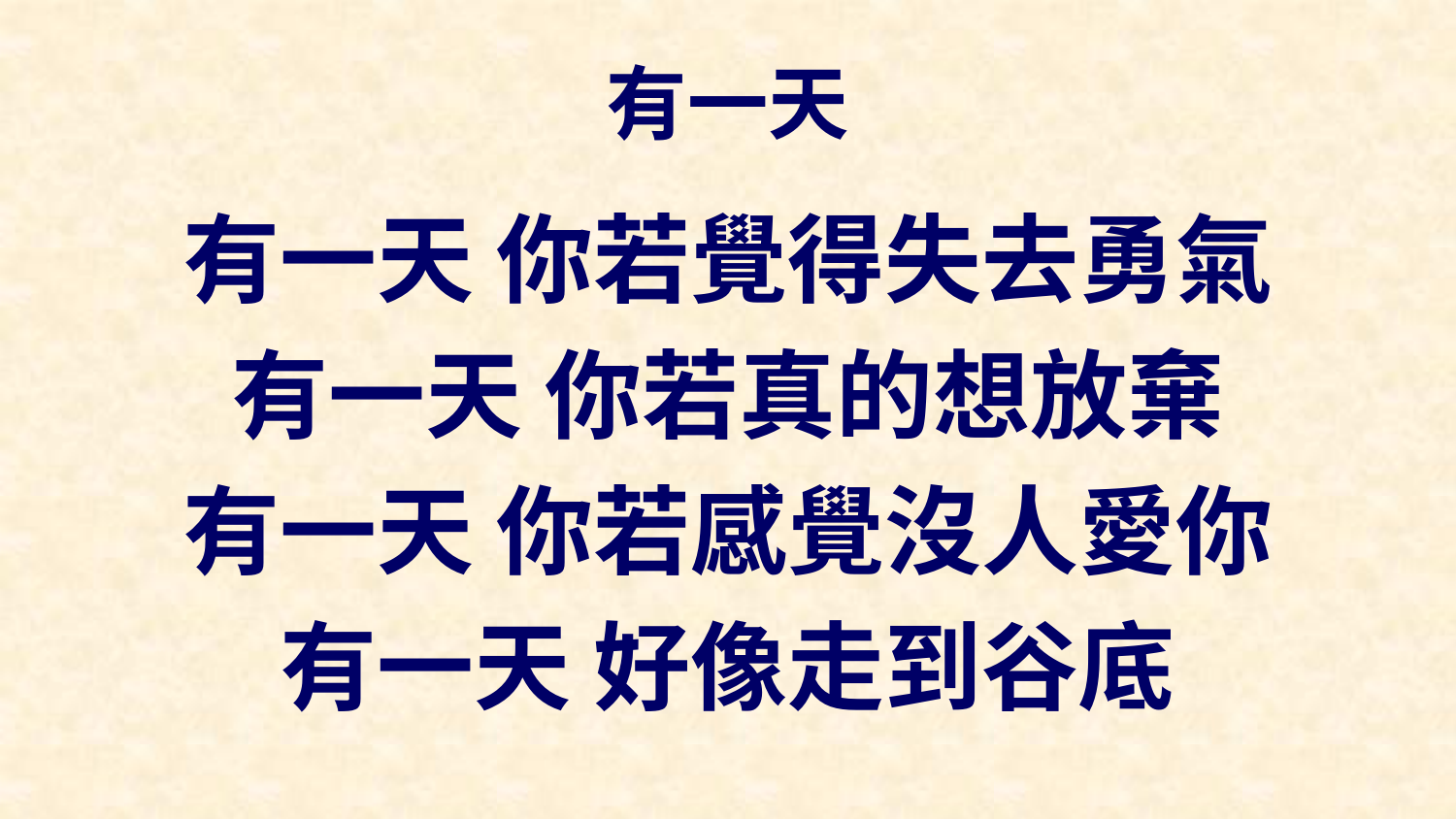

# 有一天
有一天 你若覺得失去勇氣
有一天 你若真的想放棄
有一天 你若感覺沒人愛你
有一天 好像走到谷底